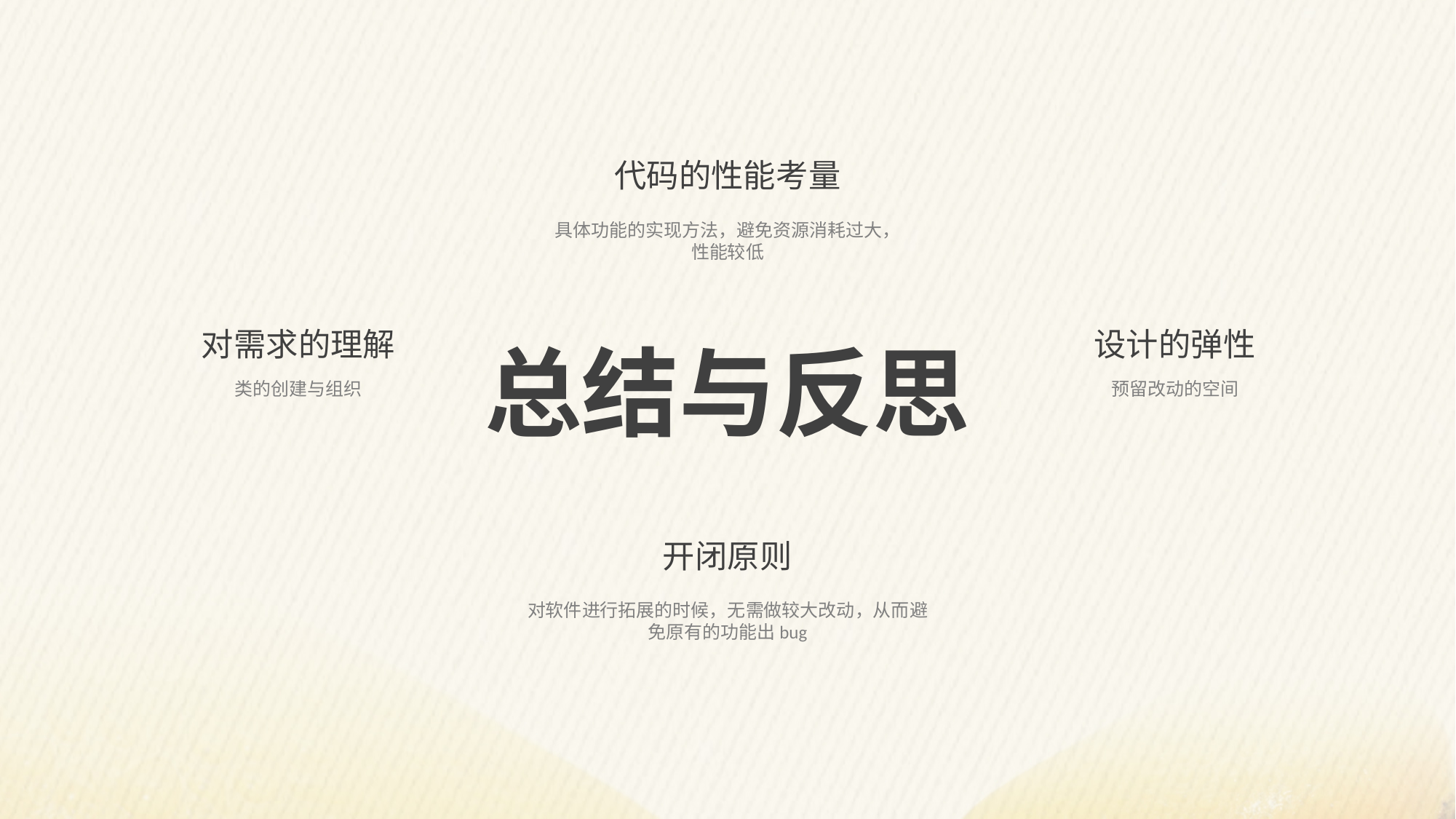

代码的性能考量
具体功能的实现方法，避免资源消耗过大，性能较低
对需求的理解
设计的弹性
总结与反思
类的创建与组织
预留改动的空间
开闭原则
对软件进行拓展的时候，无需做较大改动，从而避免原有的功能出bug